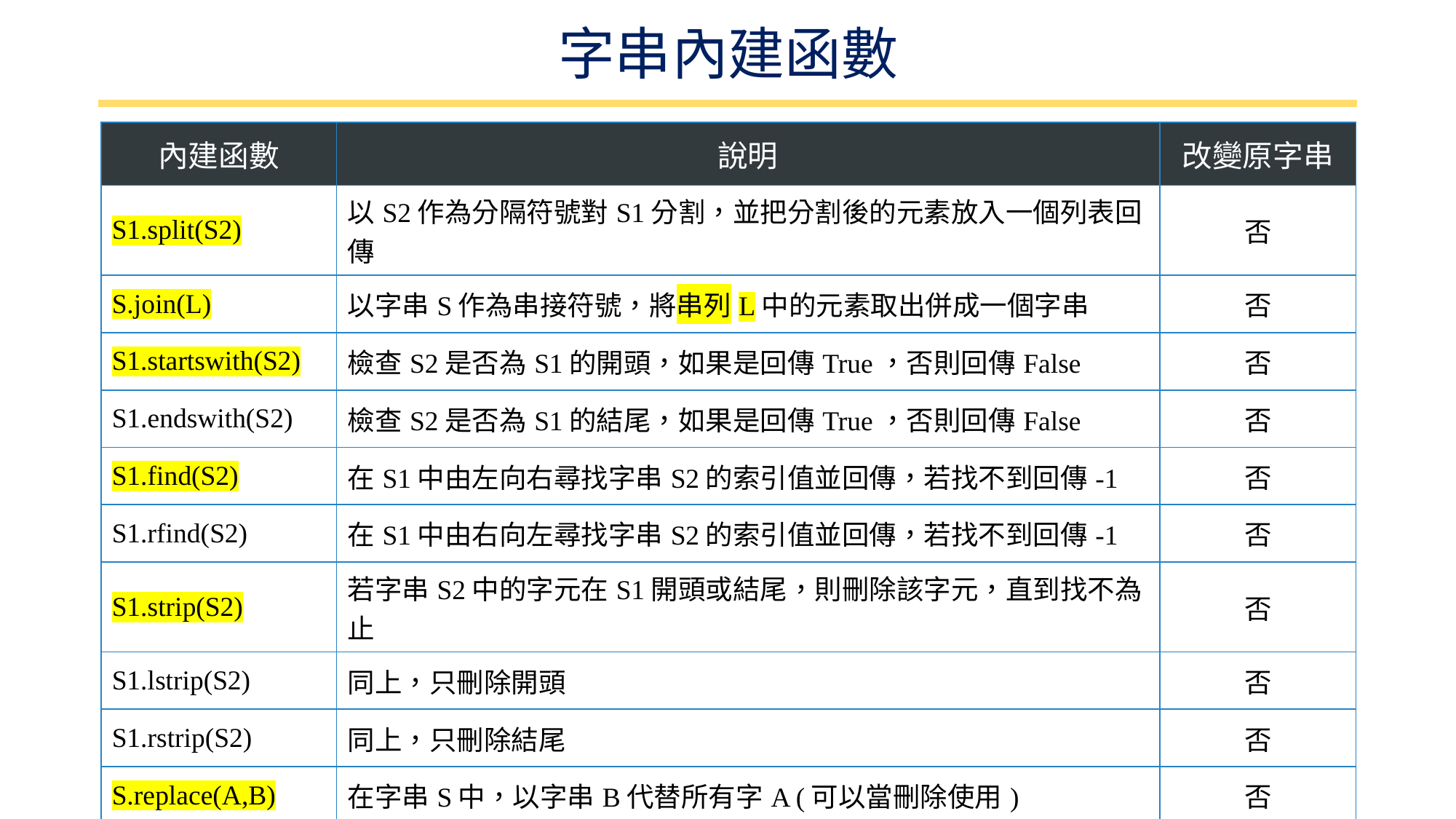

# 字串內建函數
| 內建函數 | 說明 | 改變原字串 |
| --- | --- | --- |
| S1.split(S2) | 以S2作為分隔符號對S1分割，並把分割後的元素放入一個列表回傳 | 否 |
| S.join(L) | 以字串S作為串接符號，將串列L中的元素取出併成一個字串 | 否 |
| S1.startswith(S2) | 檢查S2是否為S1的開頭，如果是回傳True，否則回傳False | 否 |
| S1.endswith(S2) | 檢查S2是否為S1的結尾，如果是回傳True，否則回傳False | 否 |
| S1.find(S2) | 在S1中由左向右尋找字串S2的索引值並回傳，若找不到回傳-1 | 否 |
| S1.rfind(S2) | 在S1中由右向左尋找字串S2的索引值並回傳，若找不到回傳-1 | 否 |
| S1.strip(S2) | 若字串S2中的字元在S1開頭或結尾，則刪除該字元，直到找不為止 | 否 |
| S1.lstrip(S2) | 同上，只刪除開頭 | 否 |
| S1.rstrip(S2) | 同上，只刪除結尾 | 否 |
| S.replace(A,B) | 在字串S中，以字串B代替所有字A (可以當刪除使用) | 否 |